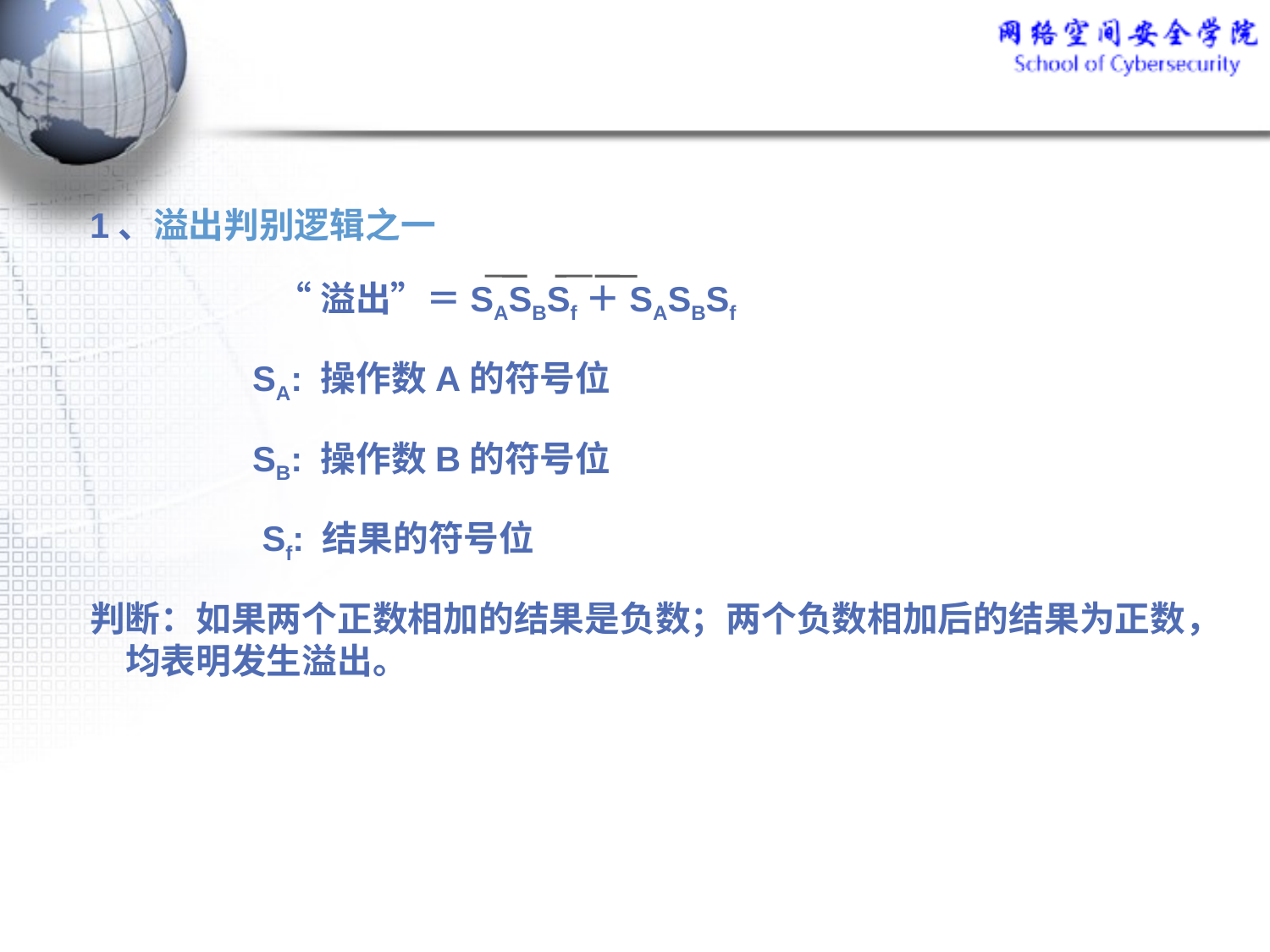

#
1、溢出判别逻辑之一
		   “溢出”＝SASBSf＋SASBSf
		SA: 操作数A的符号位
		SB: 操作数B的符号位
		 Sf: 结果的符号位
判断：如果两个正数相加的结果是负数；两个负数相加后的结果为正数，均表明发生溢出。